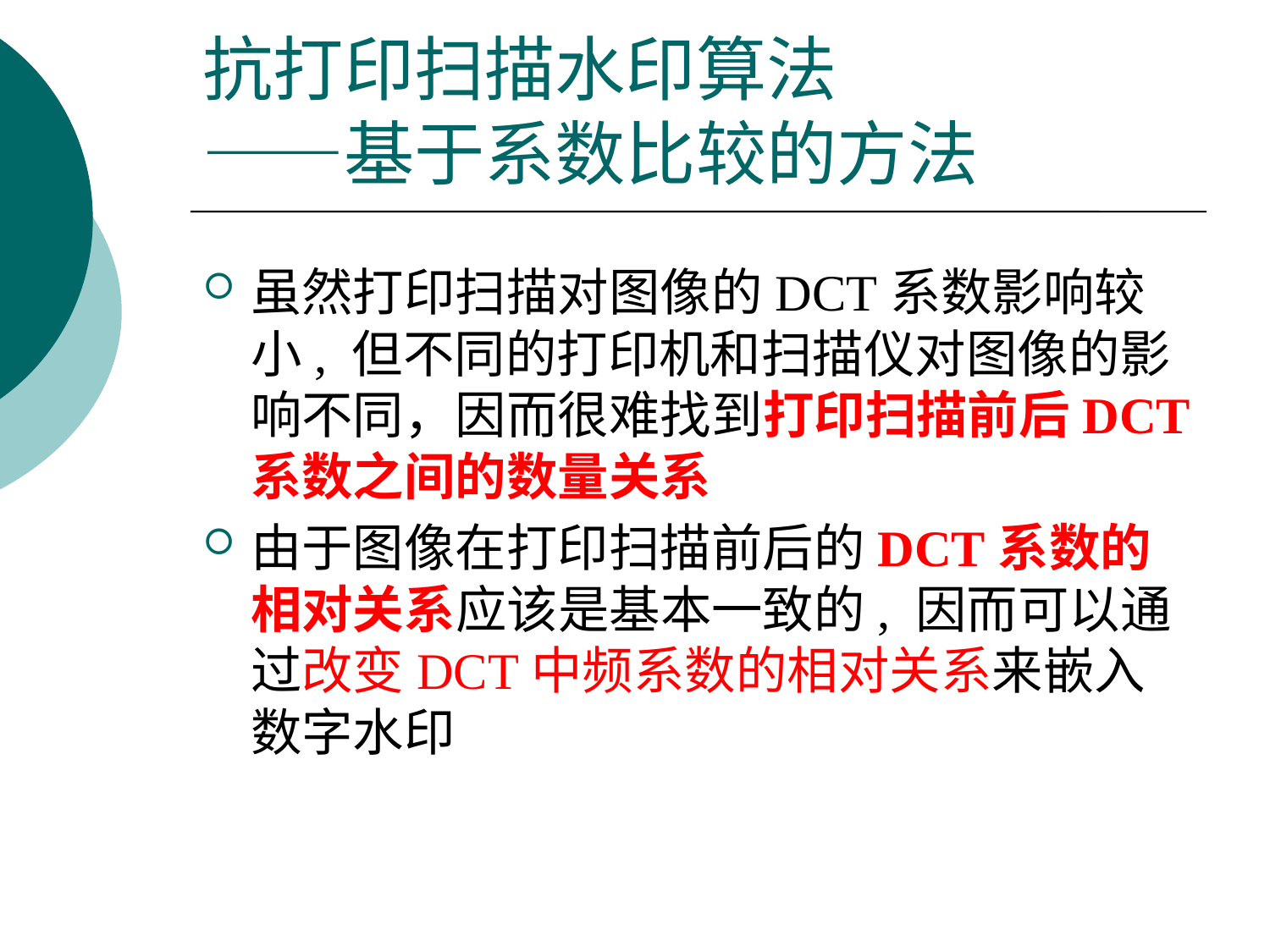

# 抗打印扫描水印算法 ——基于系数比较的方法
虽然打印扫描对图像的DCT系数影响较小, 但不同的打印机和扫描仪对图像的影响不同，因而很难找到打印扫描前后DCT系数之间的数量关系
由于图像在打印扫描前后的DCT系数的相对关系应该是基本一致的, 因而可以通过改变DCT中频系数的相对关系来嵌入数字水印